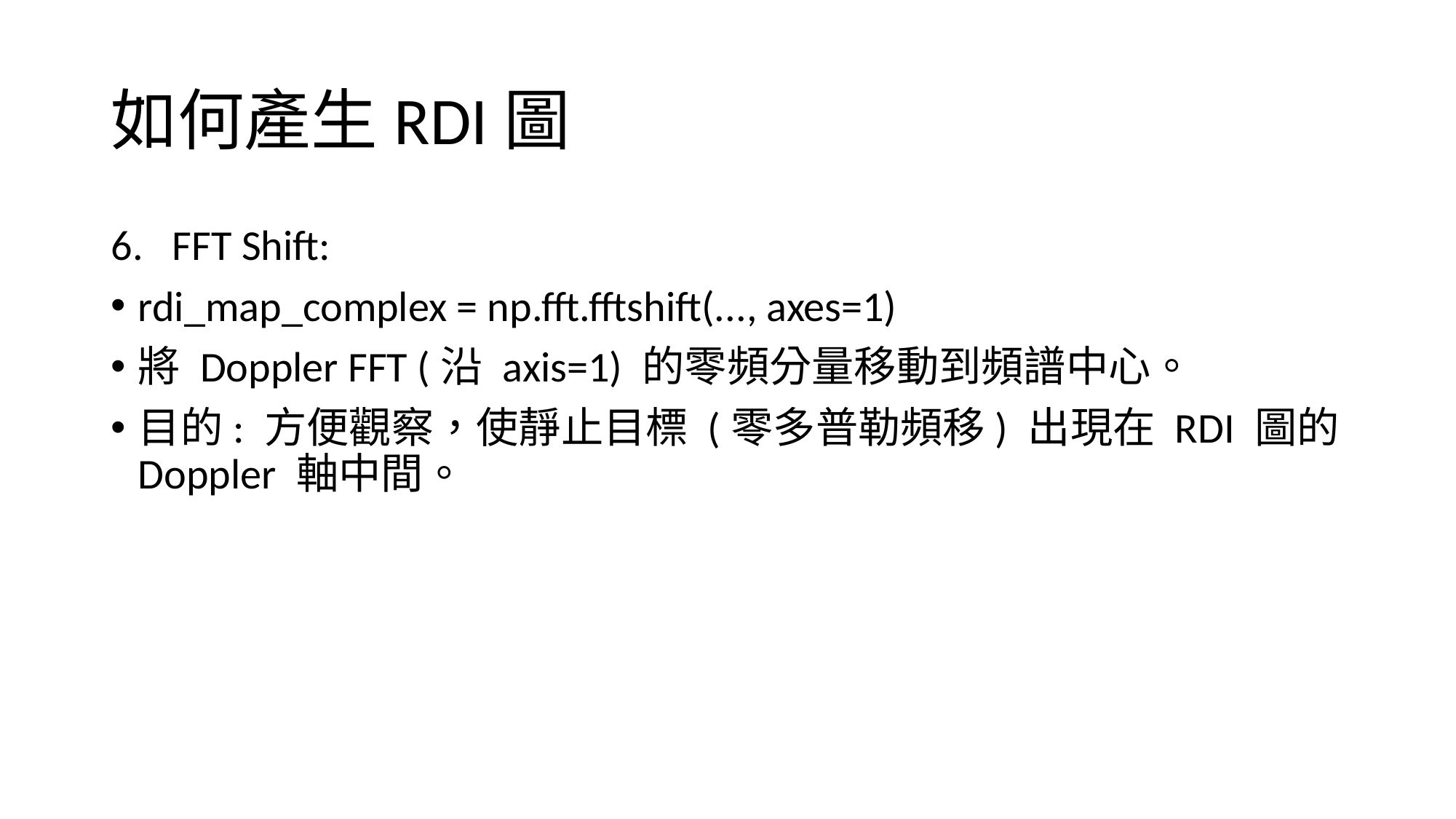

# 如何產生RDI圖
FFT Shift:
rdi_map_complex = np.fft.fftshift(..., axes=1)
將 Doppler FFT (沿 axis=1) 的零頻分量移動到頻譜中心。
目的: 方便觀察，使靜止目標 (零多普勒頻移) 出現在 RDI 圖的 Doppler 軸中間。